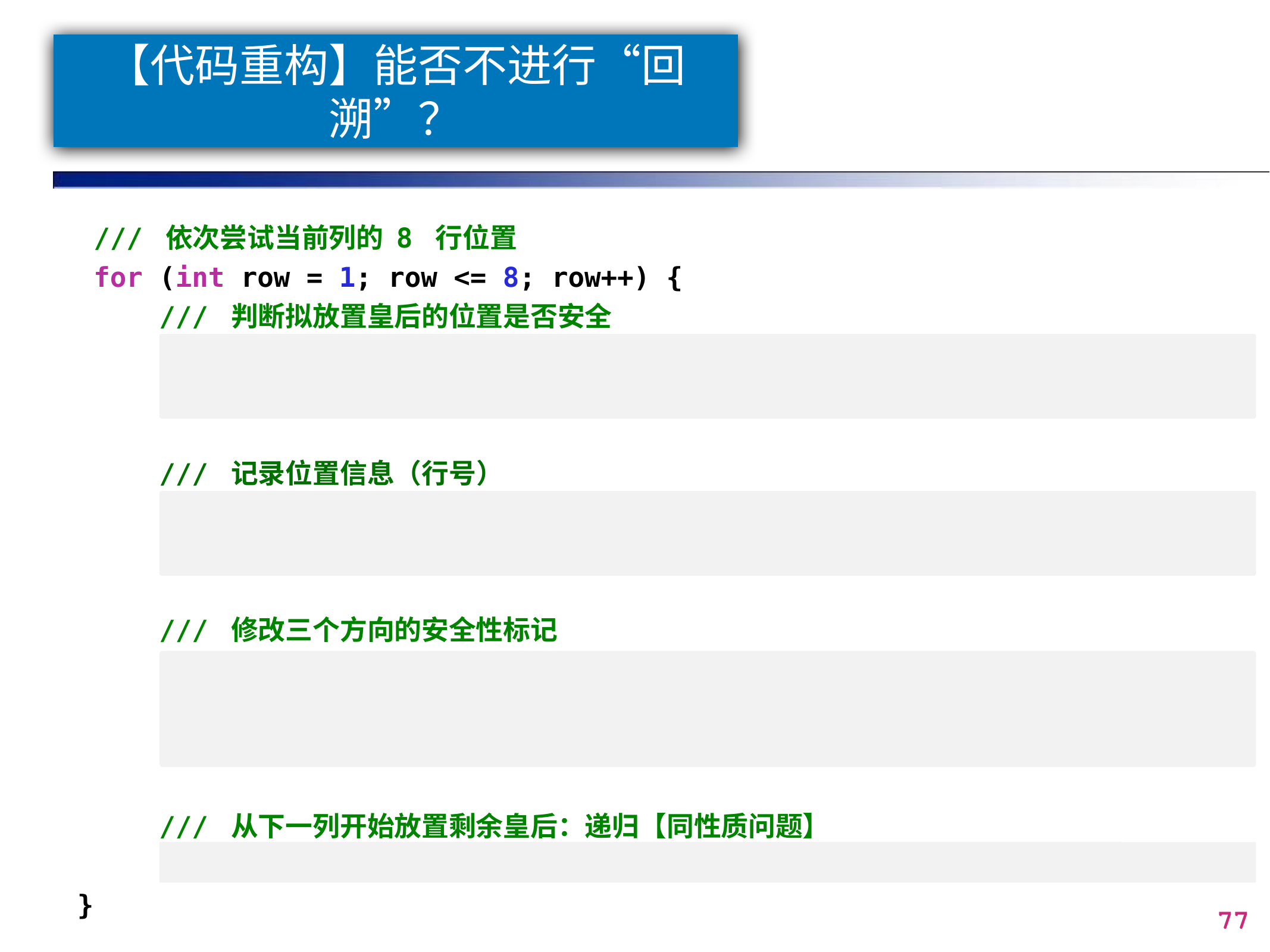

# 【代码重构】能否不进行“回溯”？
    /// 依次尝试当前列的 8 行位置
    for (int row = 1; row <= 8; row++) {
        /// 判断拟放置皇后的位置是否安全
        if (!state.S[row] ||
            !state.R[col + row] || !state.L[col - row + OFFSET]) continue;

        /// 记录位置信息（行号）
        place_state next_state = state;
        next_state.Q[col] = row;

        /// 修改三个方向的安全性标记
        next_state.S[row] = false;
        next_state.L[col - row + OFFSET] = false;
        next_state.R[col + row] = false;

        /// 从下一列开始放置剩余皇后：递归【同性质问题】
        Try(col + 1, next_state); /// next_state可视为问题的初始设置
   }

77